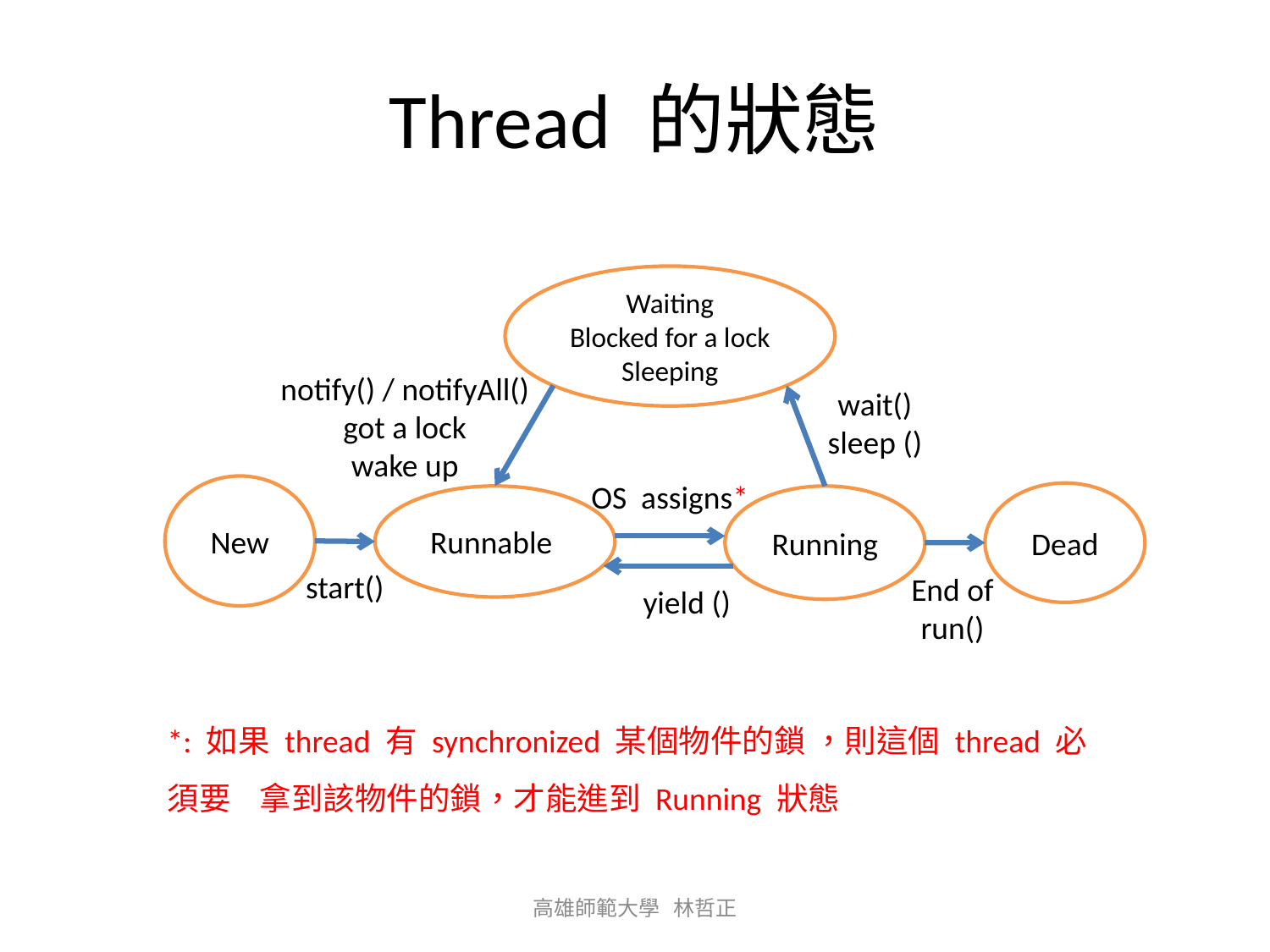

# Thread 的狀態

Waiting
Blocked for a lock
Sleeping
notify() / notifyAll()
got a lock
wake up
wait()
sleep ()

OS  assigns*
New
Dead
Runnable
Running
start()
End of run()
yield ()
*: 如果 thread 有 synchronized 某個物件的鎖 ，則這個 thread 必須要    拿到該物件的鎖，才能進到 Running 狀態
高雄師範大學  林哲正